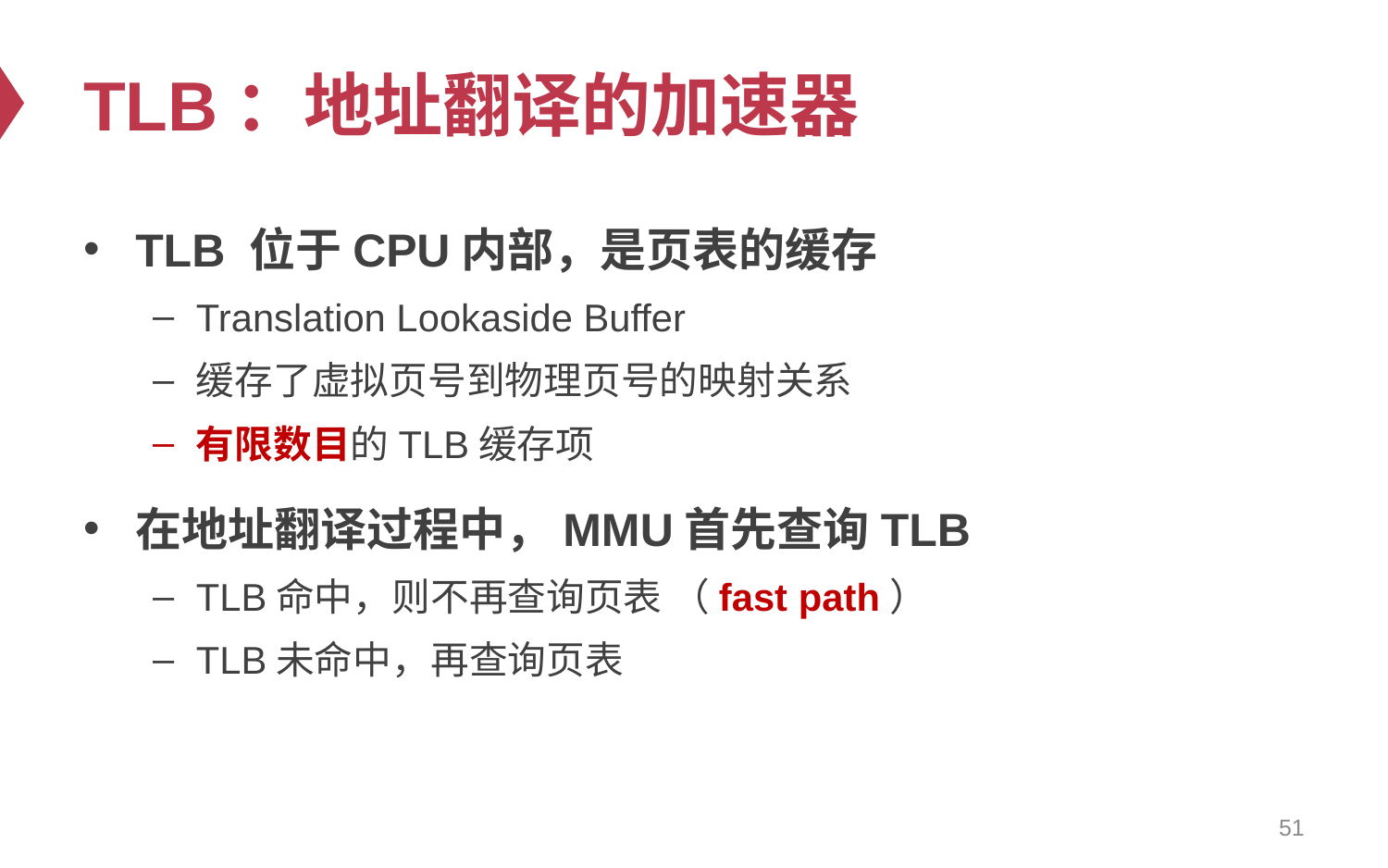

# TLB：地址翻译的加速器
TLB 位于CPU内部，是页表的缓存
Translation Lookaside Buffer
缓存了虚拟页号到物理页号的映射关系
有限数目的TLB缓存项
在地址翻译过程中，MMU首先查询TLB
TLB命中，则不再查询页表 （fast path）
TLB未命中，再查询页表

51